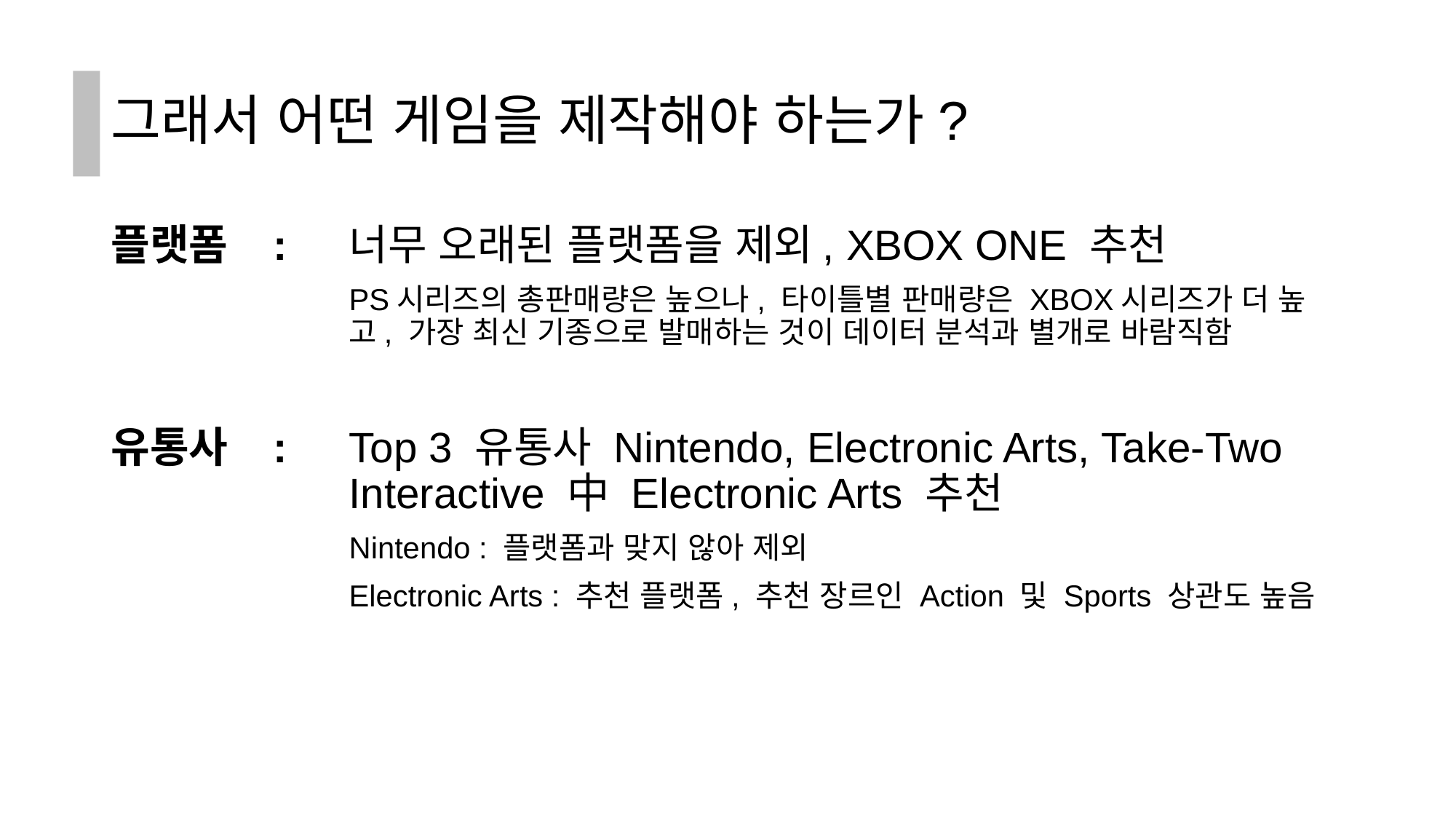

# 그래서 어떤 게임을 제작해야 하는가?
플랫폼   :

유통사   :
너무 오래된 플랫폼을 제외, XBOX ONE 추천
PS시리즈의 총판매량은 높으나, 타이틀별 판매량은 XBOX시리즈가 더 높고, 가장 최신 기종으로 발매하는 것이 데이터 분석과 별개로 바람직함

Top 3 유통사 Nintendo, Electronic Arts, Take-Two Interactive 中 Electronic Arts 추천
Nintendo : 플랫폼과 맞지 않아 제외
Electronic Arts : 추천 플랫폼, 추천 장르인 Action 및 Sports 상관도 높음